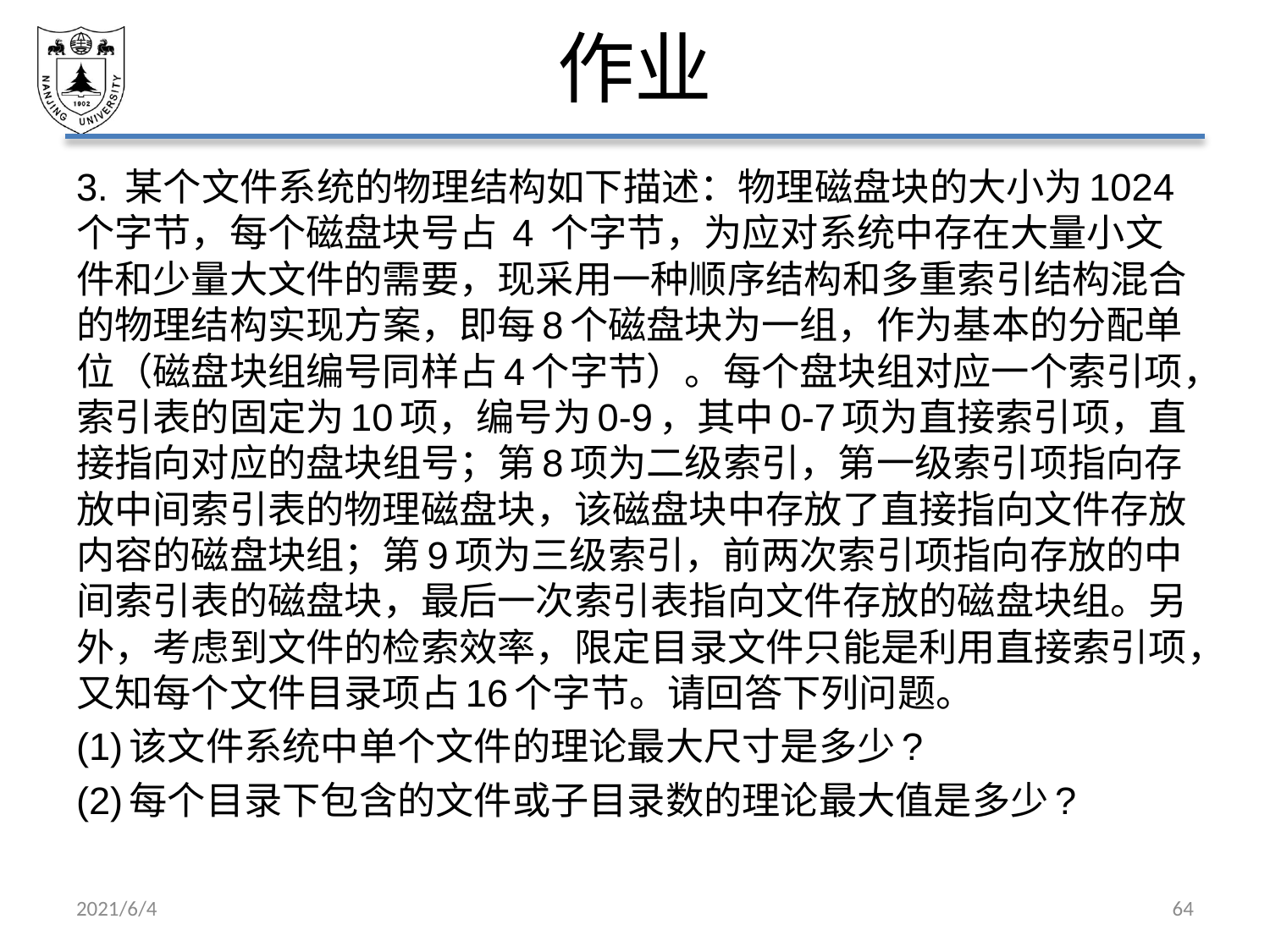

# 作业
3. 某个文件系统的物理结构如下描述：物理磁盘块的大小为1024个字节，每个磁盘块号占 4 个字节，为应对系统中存在大量小文件和少量大文件的需要，现采用一种顺序结构和多重索引结构混合的物理结构实现方案，即每8个磁盘块为一组，作为基本的分配单位（磁盘块组编号同样占4个字节）。每个盘块组对应一个索引项，索引表的固定为10项，编号为0-9，其中0-7项为直接索引项，直接指向对应的盘块组号；第8项为二级索引，第一级索引项指向存放中间索引表的物理磁盘块，该磁盘块中存放了直接指向文件存放内容的磁盘块组；第9项为三级索引，前两次索引项指向存放的中间索引表的磁盘块，最后一次索引表指向文件存放的磁盘块组。另外，考虑到文件的检索效率，限定目录文件只能是利用直接索引项，又知每个文件目录项占16个字节。请回答下列问题。
(1)该文件系统中单个文件的理论最大尺寸是多少?
(2)每个目录下包含的文件或子目录数的理论最大值是多少?

2021/6/4
64